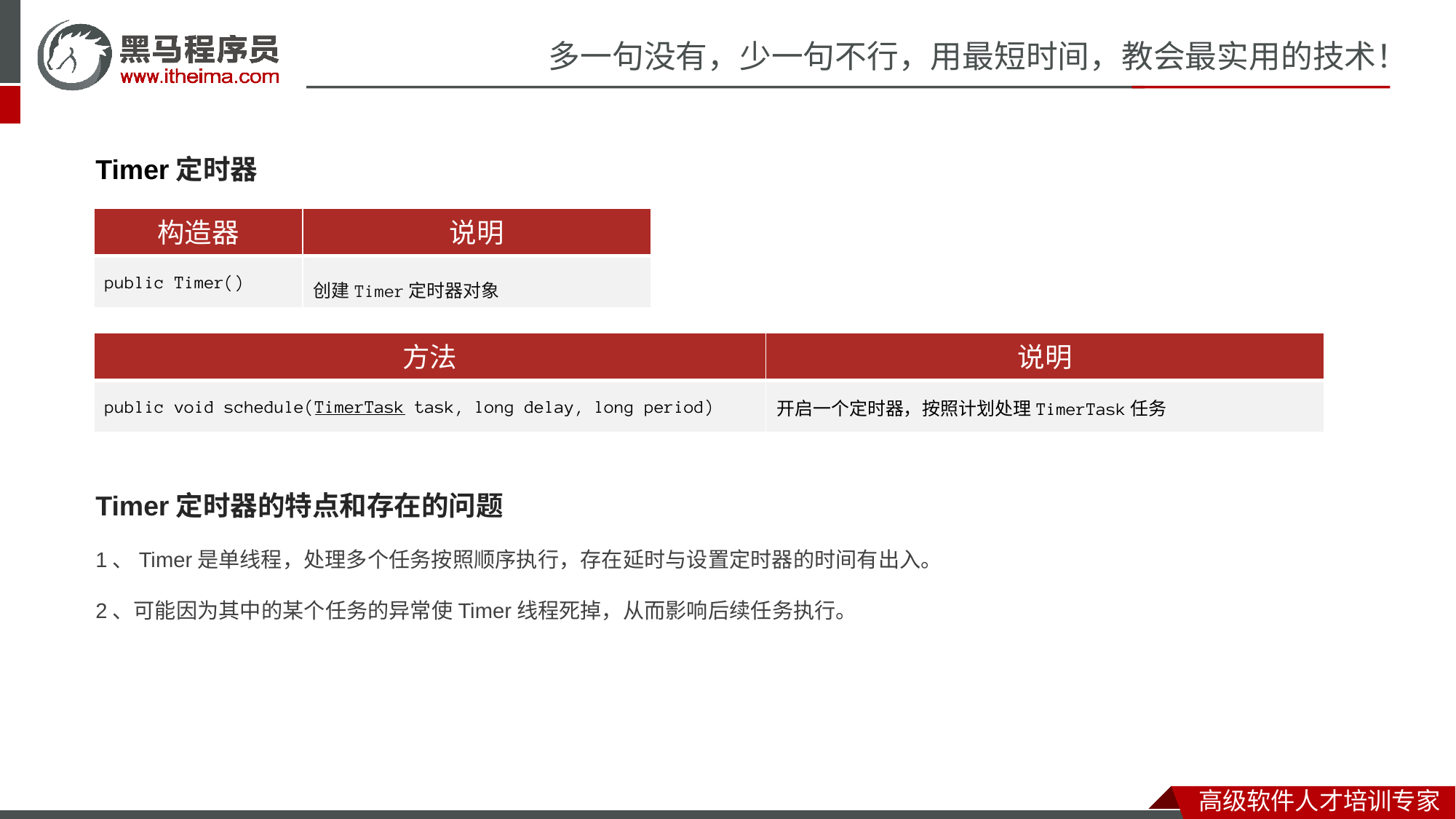

Timer定时器
| 构造器 | 说明 |
| --- | --- |
| public Timer() | 创建Timer定时器对象 |
| 方法 | 说明 |
| --- | --- |
| public void schedule​(TimerTask task, long delay, long period) | 开启一个定时器，按照计划处理TimerTask任务 |
Timer定时器的特点和存在的问题
1、Timer是单线程，处理多个任务按照顺序执行，存在延时与设置定时器的时间有出入。
2、可能因为其中的某个任务的异常使Timer线程死掉，从而影响后续任务执行。